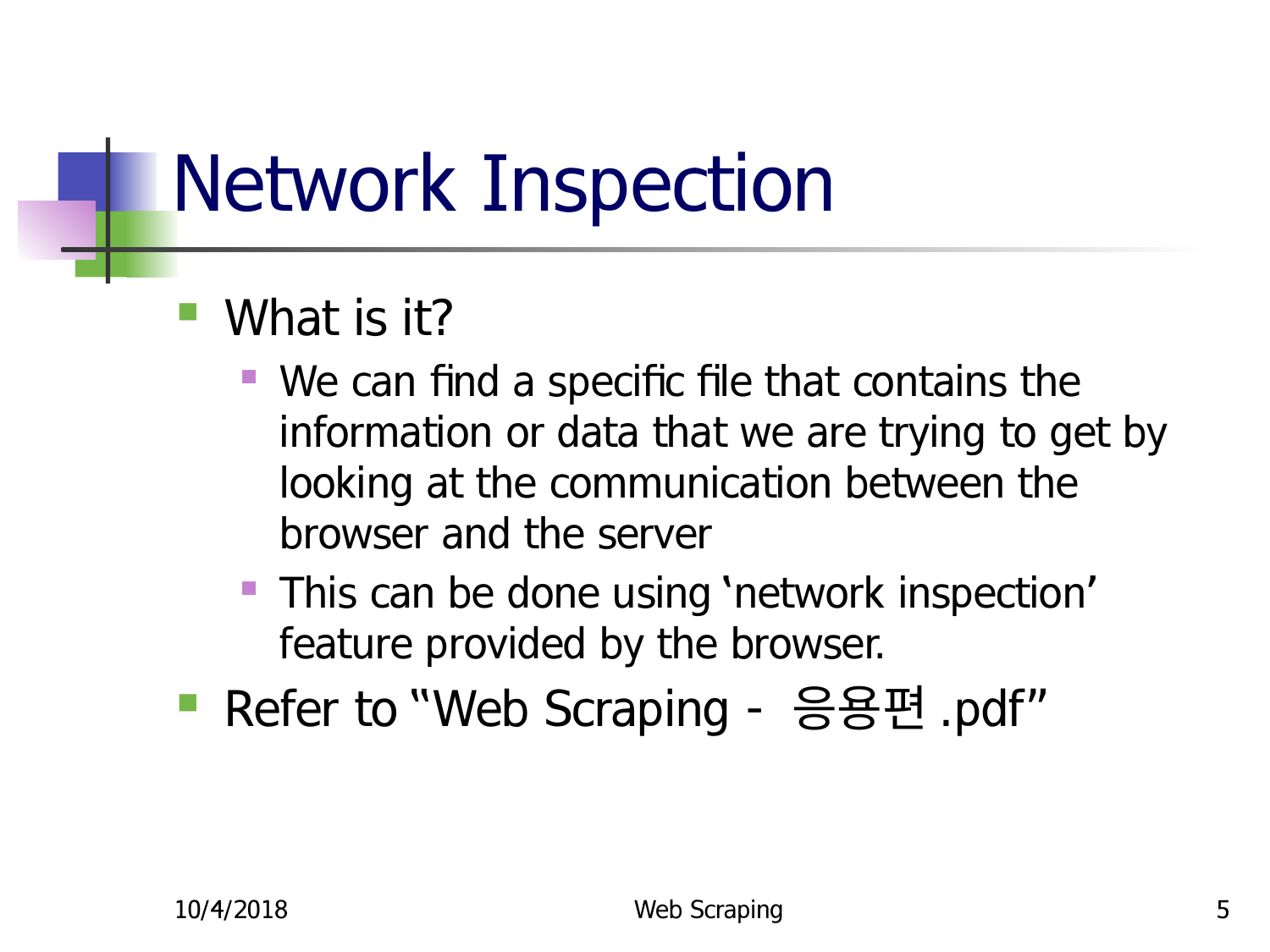

# Network Inspection
What is it?
We can find a specific file that contains the information or data that we are trying to get by looking at the communication between the browser and the server
This can be done using ‘network inspection’ feature provided by the browser.
Refer to “Web Scraping - 응용편.pdf”

10/4/2018
Web Scraping
5